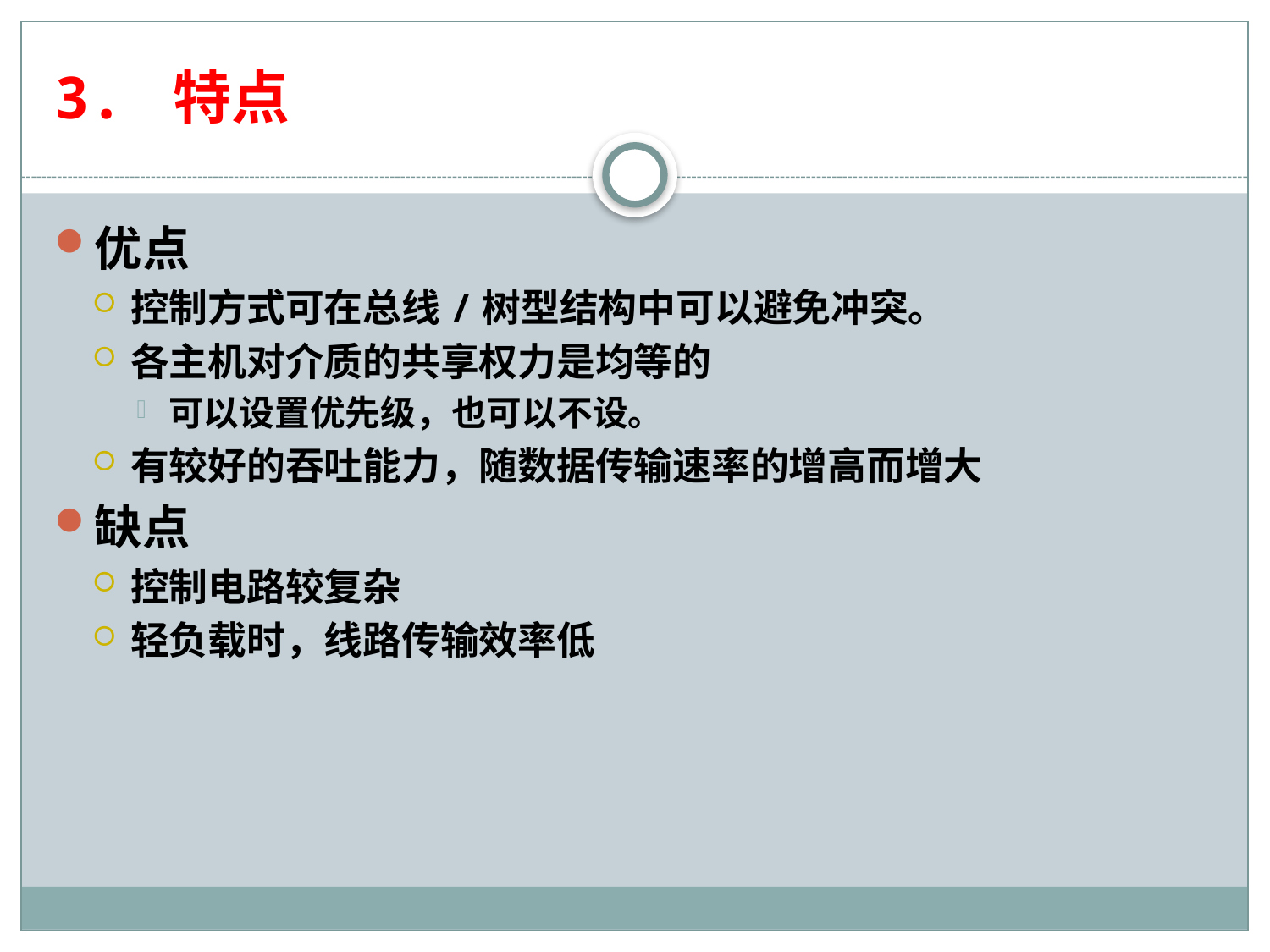

# 3. 特点
优点
控制方式可在总线/树型结构中可以避免冲突。
各主机对介质的共享权力是均等的
可以设置优先级，也可以不设。
有较好的吞吐能力，随数据传输速率的增高而增大
缺点
控制电路较复杂
轻负载时，线路传输效率低